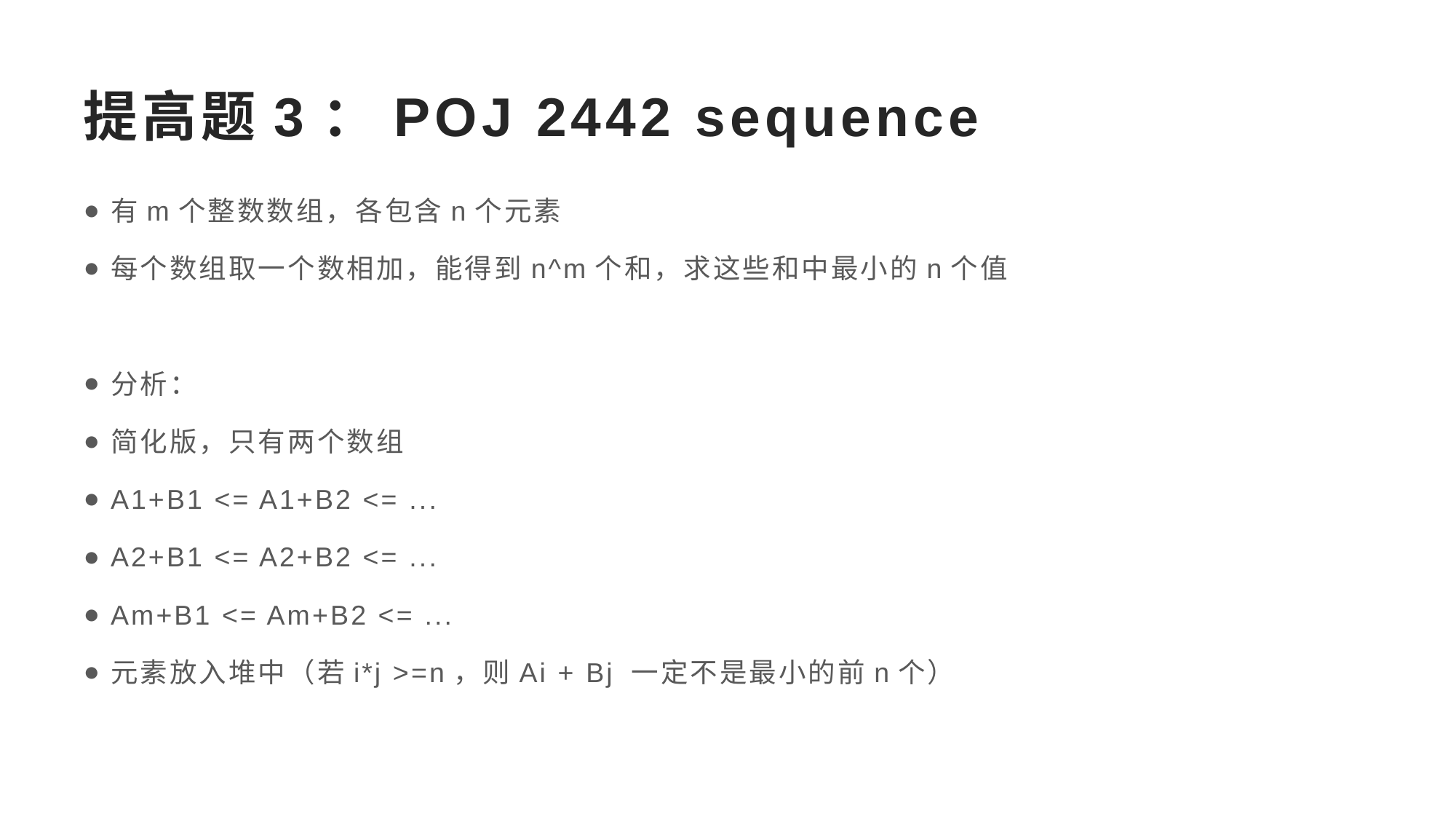

# 提高题3：POJ 2442 sequence
有m个整数数组，各包含n个元素
每个数组取一个数相加，能得到n^m个和，求这些和中最小的n个值

分析：
简化版，只有两个数组
A1+B1 <= A1+B2 <= ...
A2+B1 <= A2+B2 <= ...
Am+B1 <= Am+B2 <= ...
元素放入堆中（若i*j >=n，则Ai + Bj 一定不是最小的前n个）